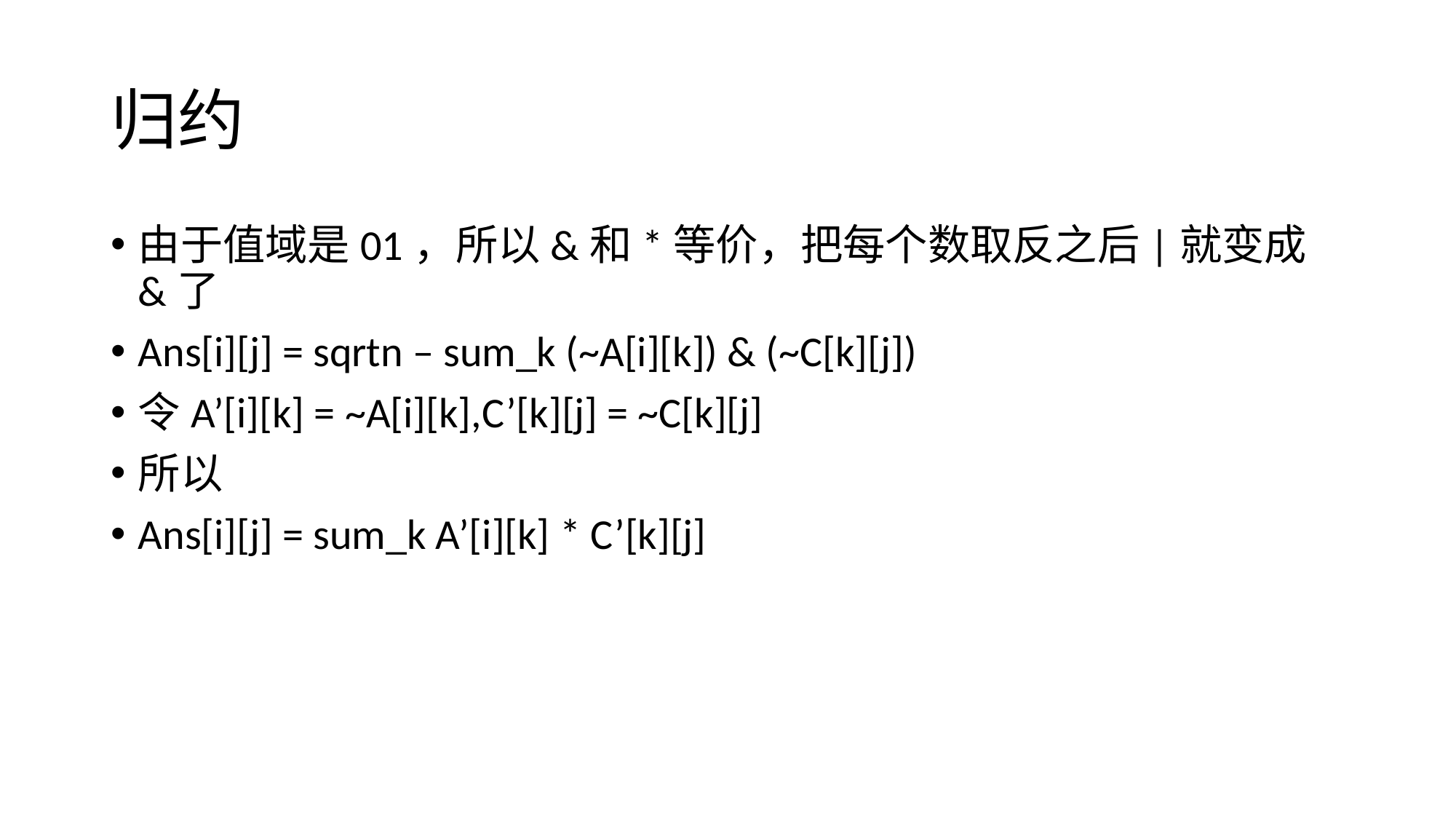

# 归约
由于值域是01，所以&和*等价，把每个数取反之后|就变成&了
Ans[i][j] = sqrtn – sum_k (~A[i][k]) & (~C[k][j])
令A’[i][k] = ~A[i][k],C’[k][j] = ~C[k][j]
所以
Ans[i][j] = sum_k A’[i][k] * C’[k][j]